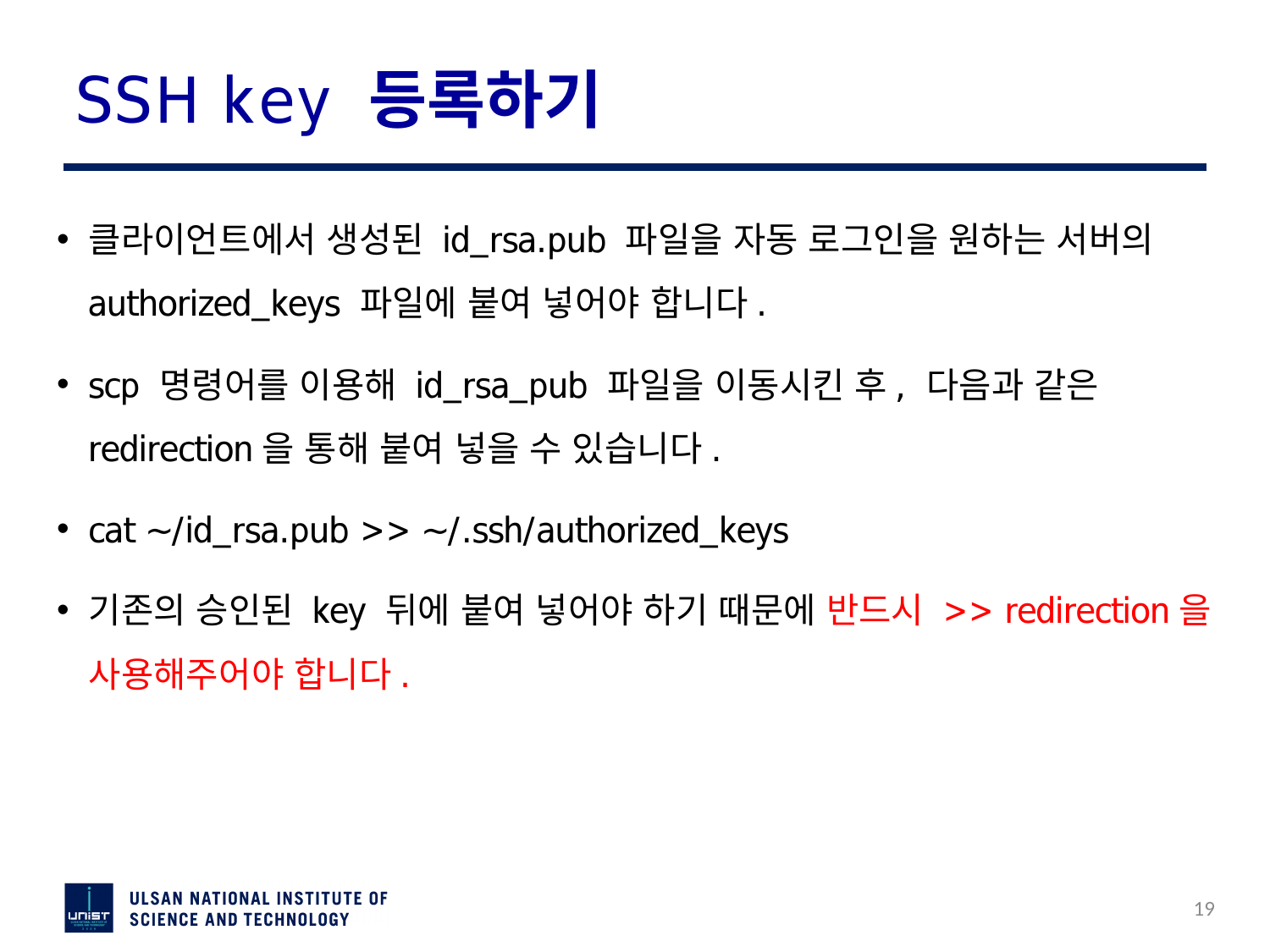

# SSH key 등록하기
클라이언트에서 생성된 id_rsa.pub 파일을 자동 로그인을 원하는 서버의 authorized_keys 파일에 붙여 넣어야 합니다.
scp 명령어를 이용해 id_rsa_pub 파일을 이동시킨 후, 다음과 같은 redirection을 통해 붙여 넣을 수 있습니다.
cat ~/id_rsa.pub >> ~/.ssh/authorized_keys
기존의 승인된 key 뒤에 붙여 넣어야 하기 때문에 반드시 >> redirection을 사용해주어야 합니다.